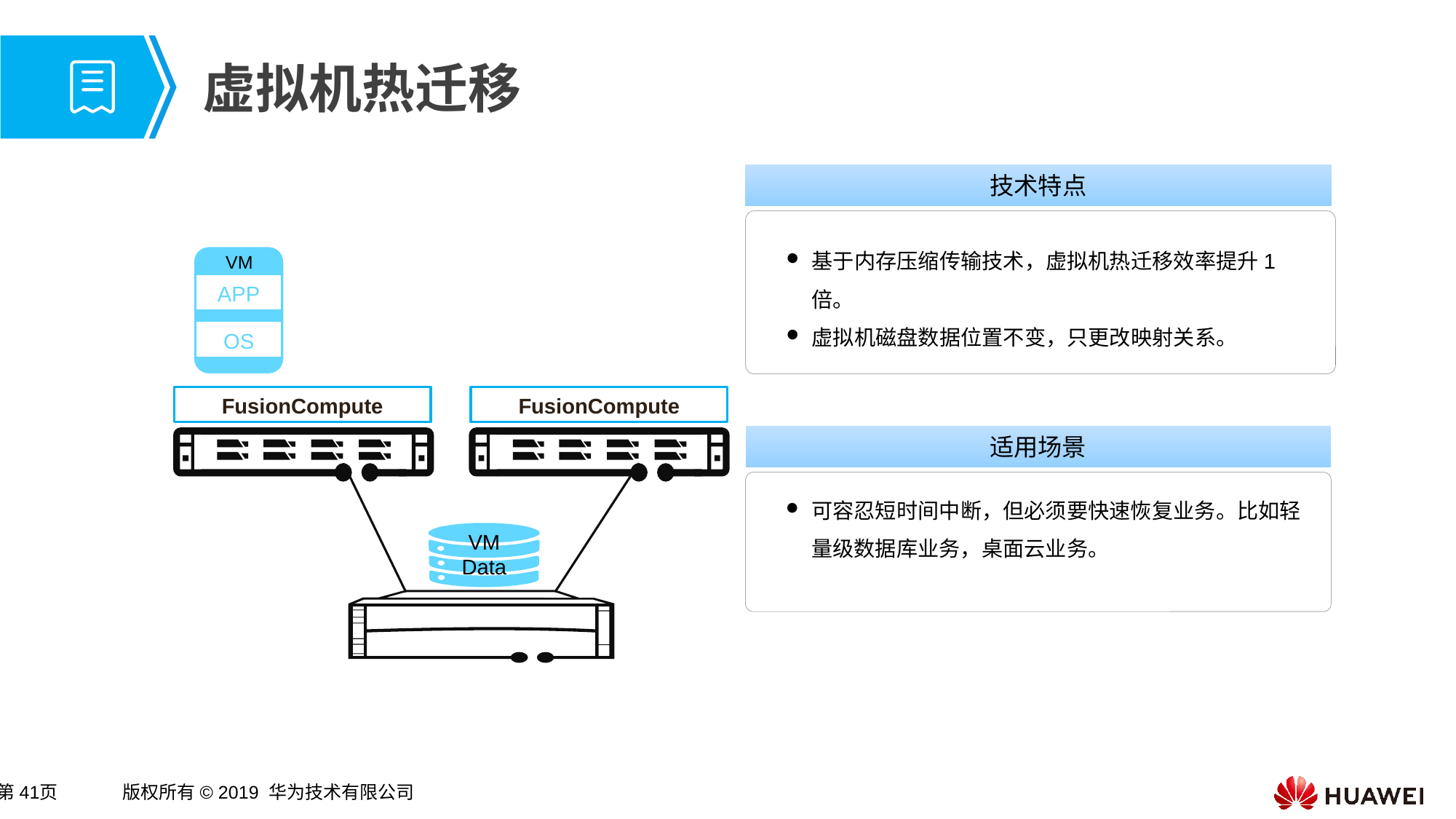

# 虚拟机热迁移
技术特点
基于内存压缩传输技术，虚拟机热迁移效率提升1倍。
虚拟机磁盘数据位置不变，只更改映射关系。
VM

APP
OS
FusionCompute
FusionCompute
适用场景

可容忍短时间中断，但必须要快速恢复业务。比如轻量级数据库业务，桌面云业务。

VM
Data